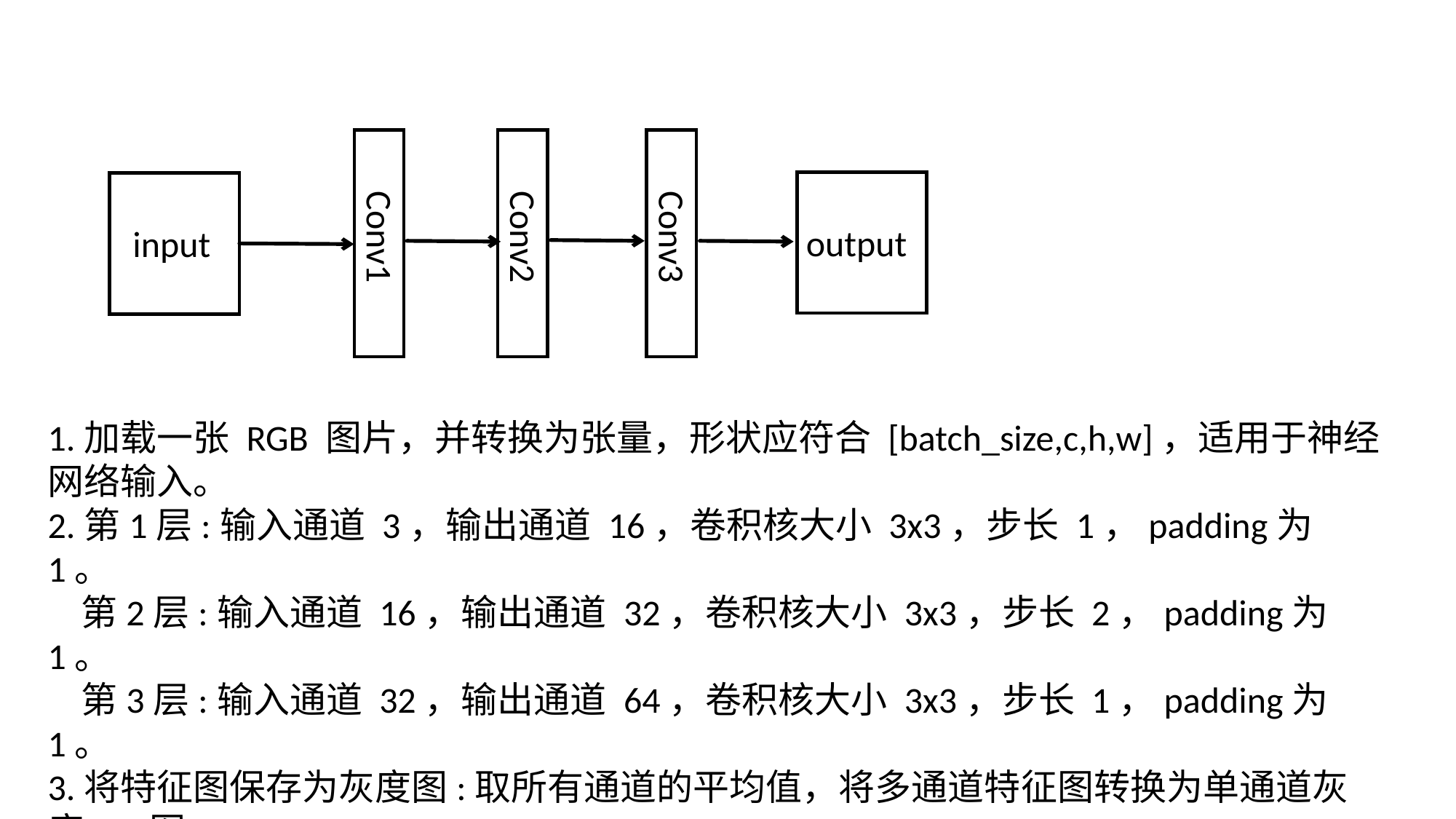

Conv1

Conv2

Conv3

output

input
1.加载一张 RGB 图片，并转换为张量，形状应符合 [batch_size,c,h,w]，适用于神经网络输入。
2.第1层:输入通道 3，输出通道 16，卷积核大小 3x3，步长 1，padding为1。
   第2层:输入通道 16，输出通道 32，卷积核大小 3x3，步长 2，padding为1。
   第3层:输入通道 32，输出通道 64，卷积核大小 3x3，步长 1，padding为 1。
3.将特征图保存为灰度图:取所有通道的平均值，将多通道特征图转换为单通道灰度        图